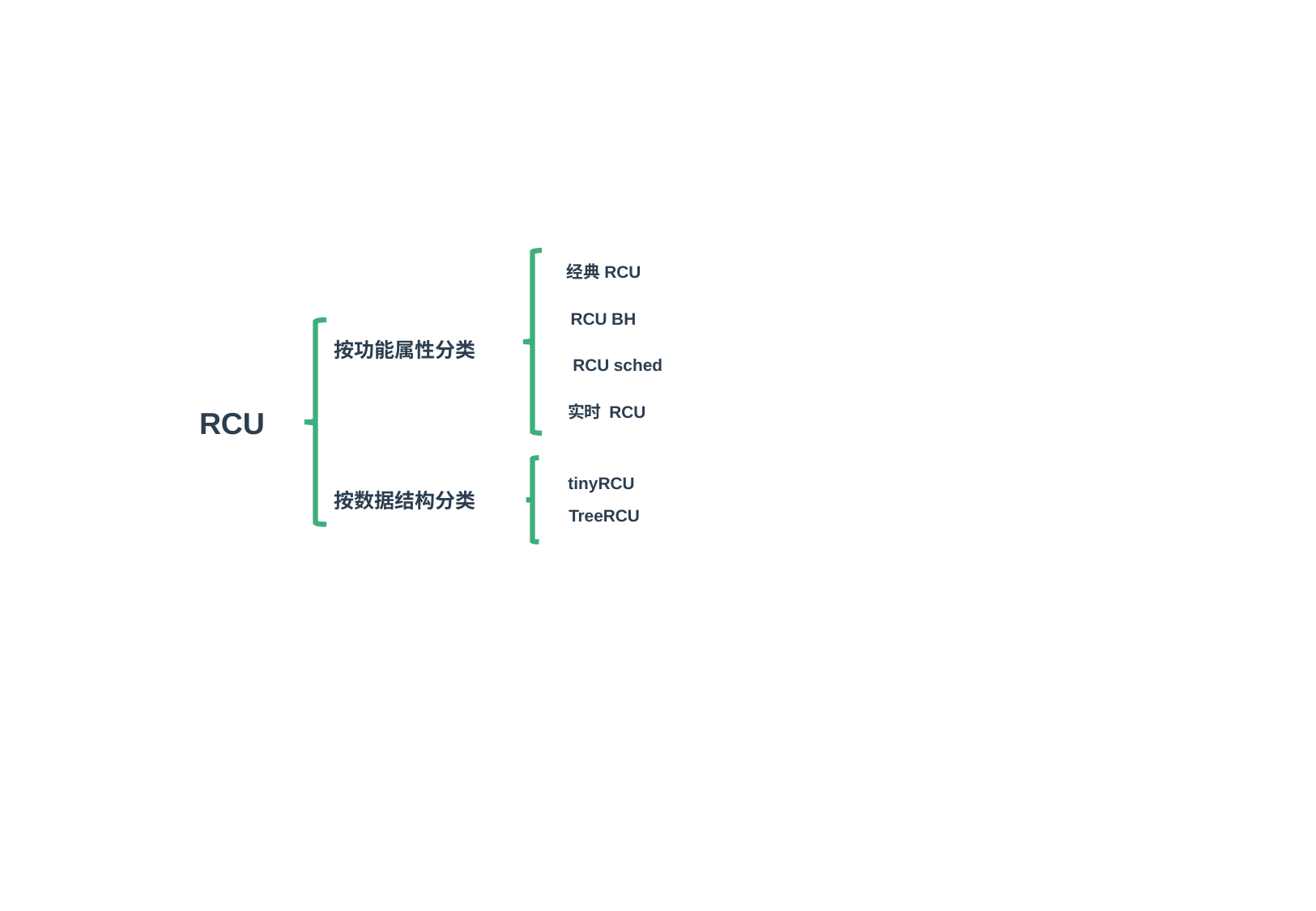

经典RCU
RCU BH
RCU sched
实时 RCU

按功能属性分类
RCU

tinyRCU
按数据结构分类
TreeRCU